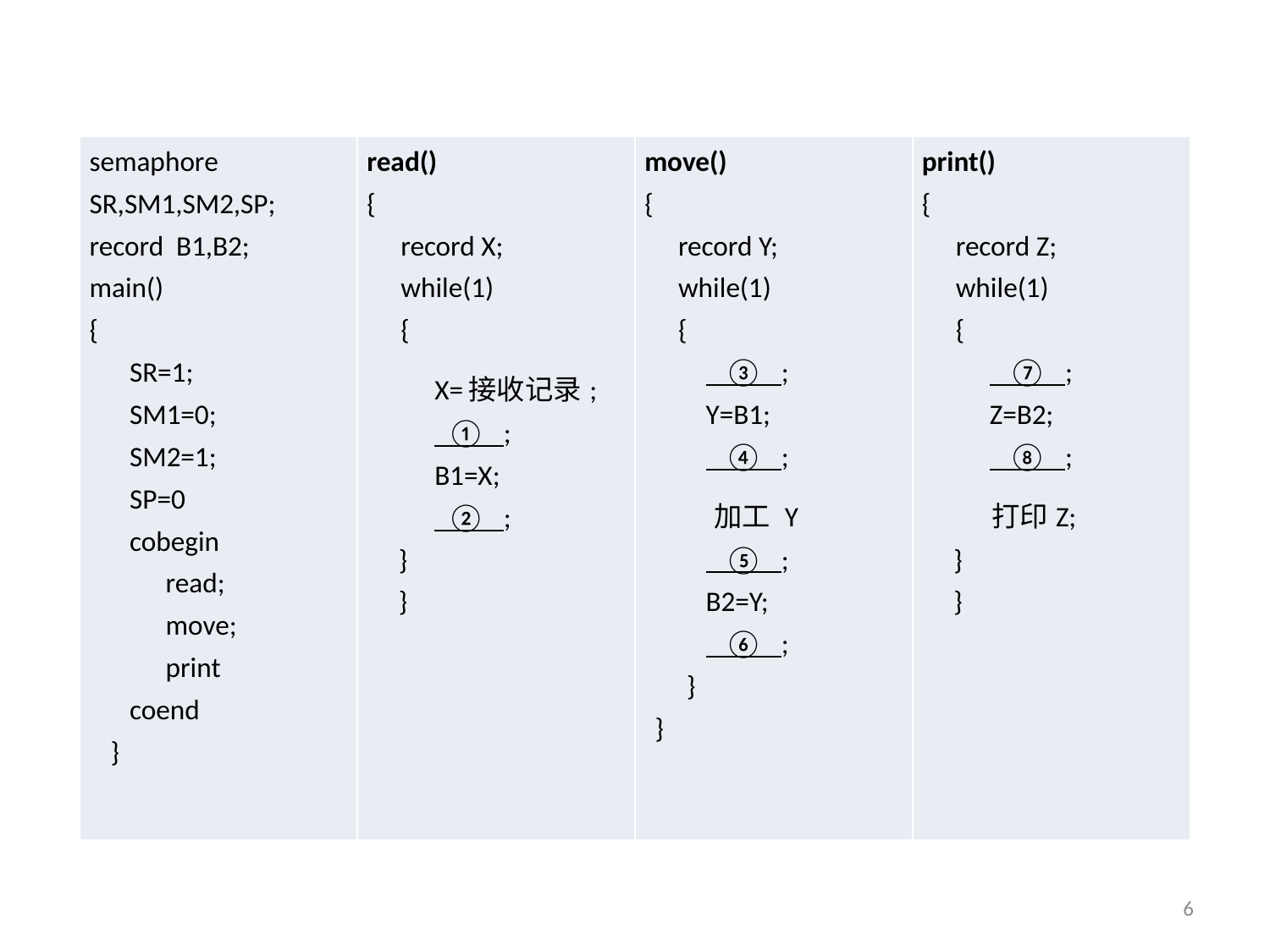

| semaphore SR,SM1,SM2,SP; record B1,B2; main() { SR=1; SM1=0; SM2=1; SP=0 cobegin read; move; print coend } | read() { record X; while(1) { X=接收记录; ① ; B1=X; ② ; } } | move() { record Y; while(1) { ③ ; Y=B1; ④ ; 加工 Y ⑤ ; B2=Y; ⑥ ; } } | print() { record Z; while(1) { ⑦ ; Z=B2; ⑧ ; 打印Z; } } |
| --- | --- | --- | --- |
6